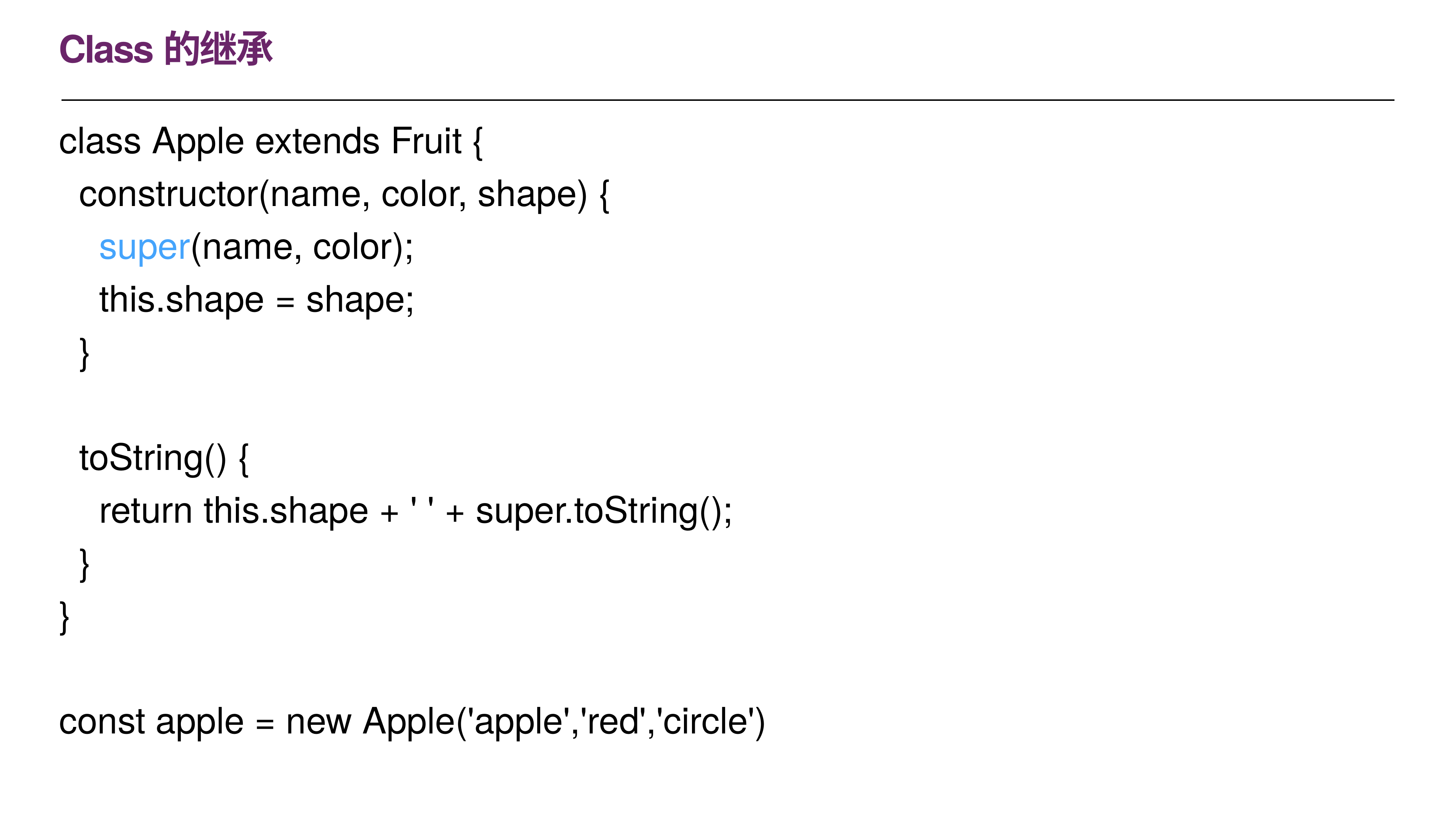

# Class的继承
class Apple extends Fruit {
  constructor(name, color, shape) {
    super(name, color);
    this.shape = shape;
  }

  toString() {
    return this.shape + ' ' + super.toString();
  }
}

const apple = new Apple('apple','red','circle')
10